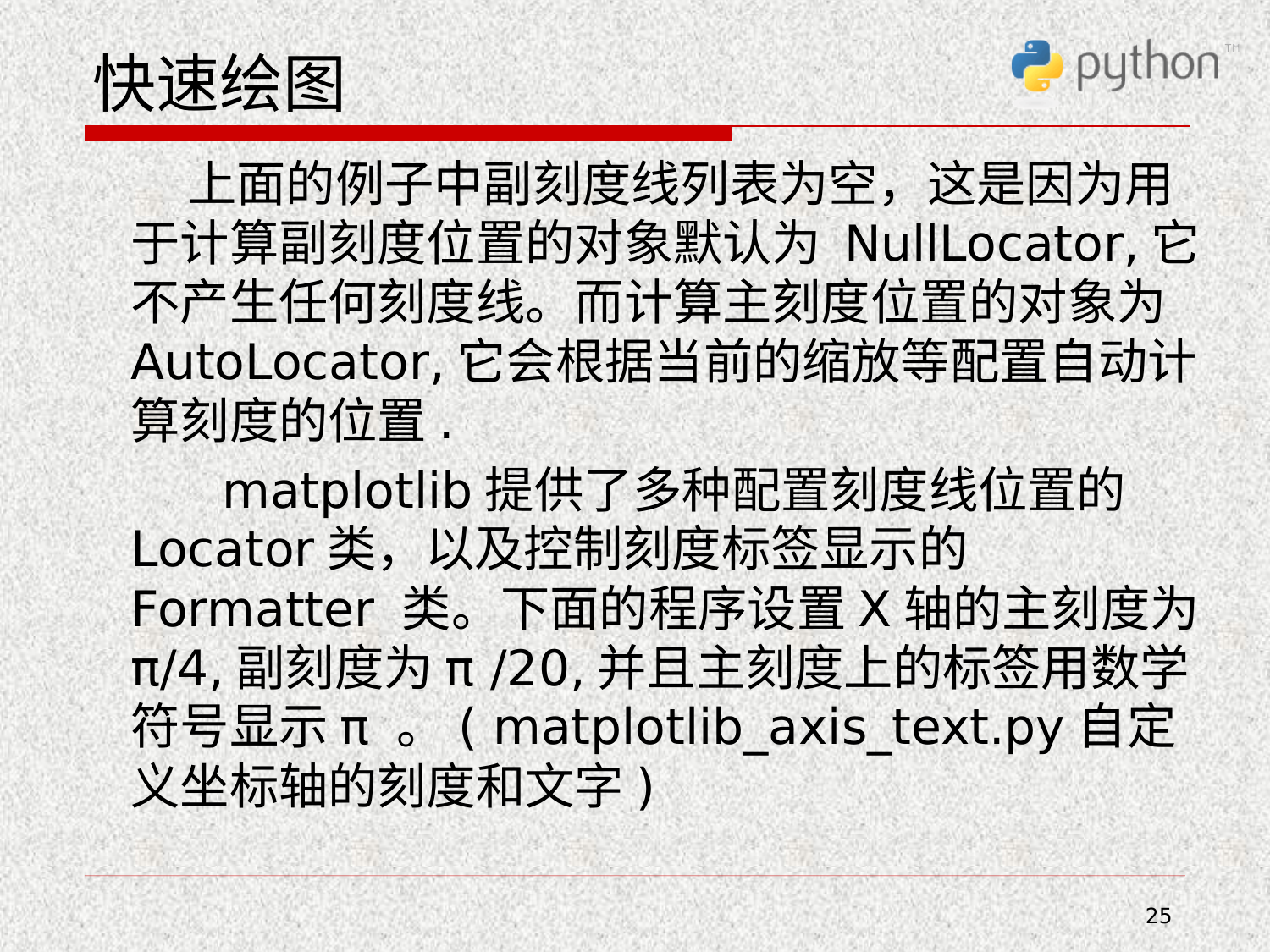

# 快速绘图
          上面的例子中副刻度线列表为空，这是因为用于计算副刻度位置的对象默认为 NullLocator,它不产生任何刻度线。而计算主刻度位置的对象为AutoLocator,它会根据当前的缩放等配置自动计算刻度的位置.
          matplotlib提供了多种配置刻度线位置的Locator类，以及控制刻度标签显示的Formatter 类。下面的程序设置X轴的主刻度为π/4,副刻度为π /20,并且主刻度上的标签用数学符号显示π 。( matplotlib_axis_text.py自定义坐标轴的刻度和文字)

25